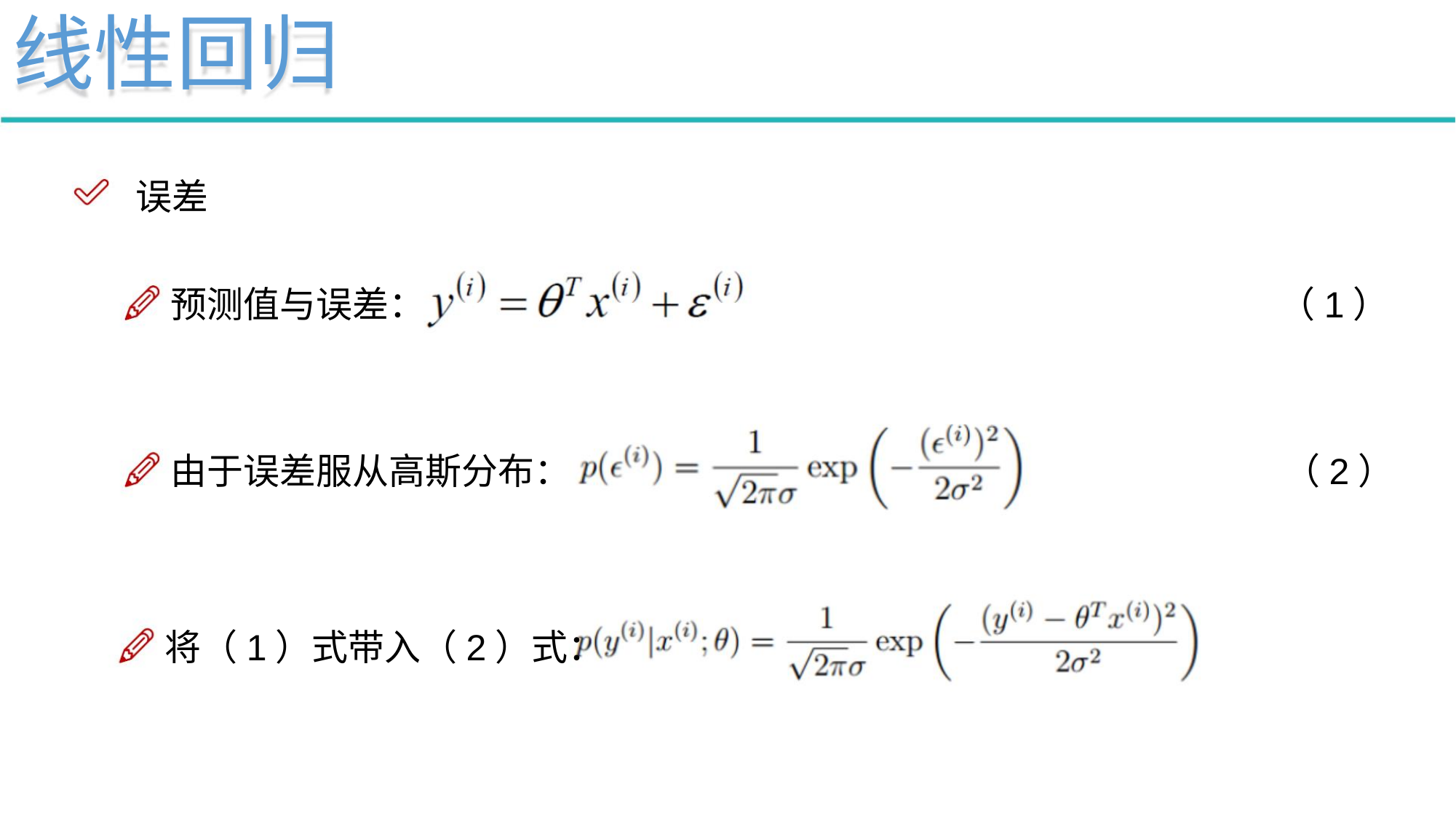

线性回归
误差
预测值与误差：
（1）
（2）
由于误差服从高斯分布：
将（1）式带入（2）式：